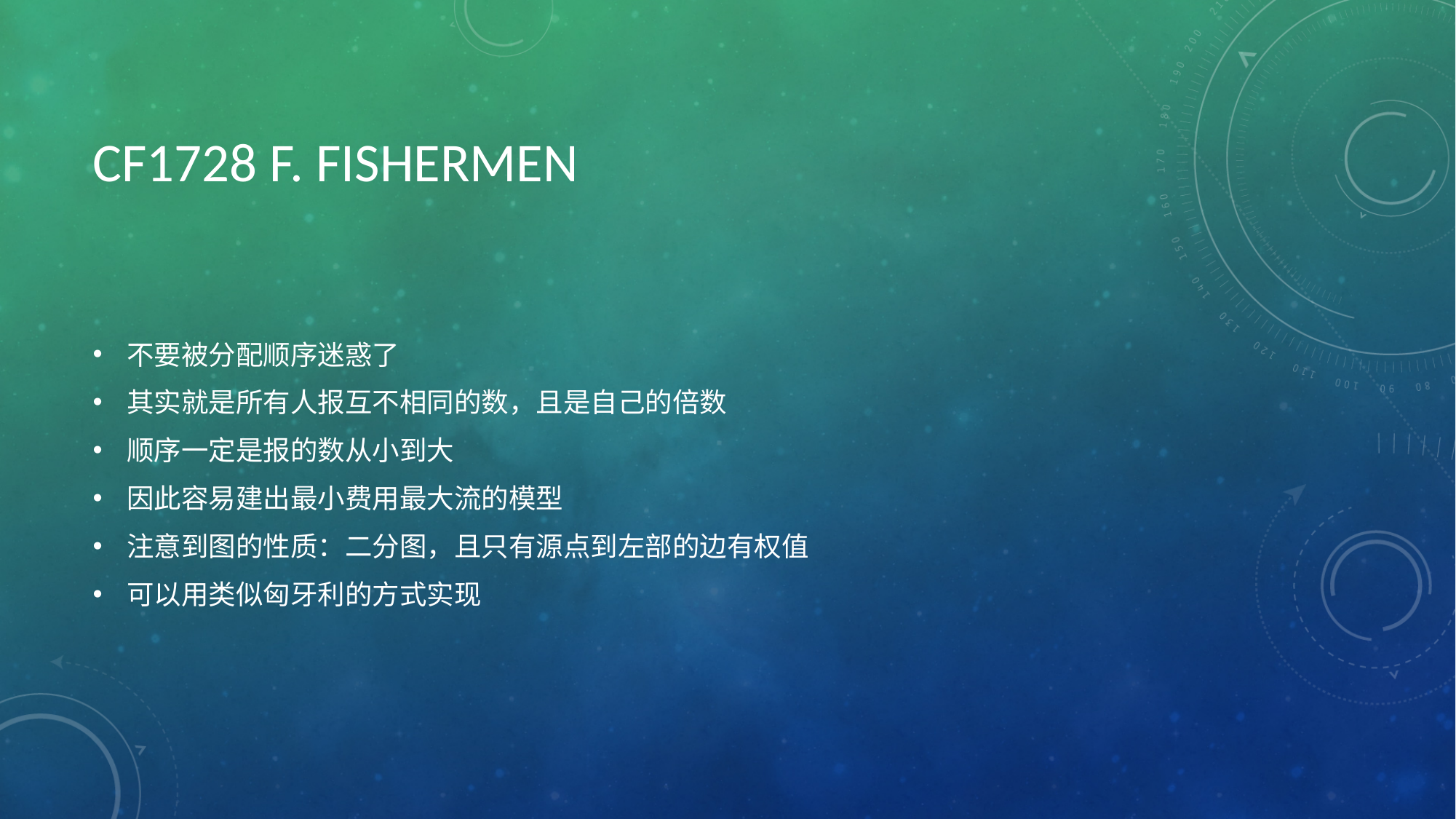

# CF1728 F. Fishermen
不要被分配顺序迷惑了
其实就是所有人报互不相同的数，且是自己的倍数
顺序一定是报的数从小到大
因此容易建出最小费用最大流的模型
注意到图的性质：二分图，且只有源点到左部的边有权值
可以用类似匈牙利的方式实现